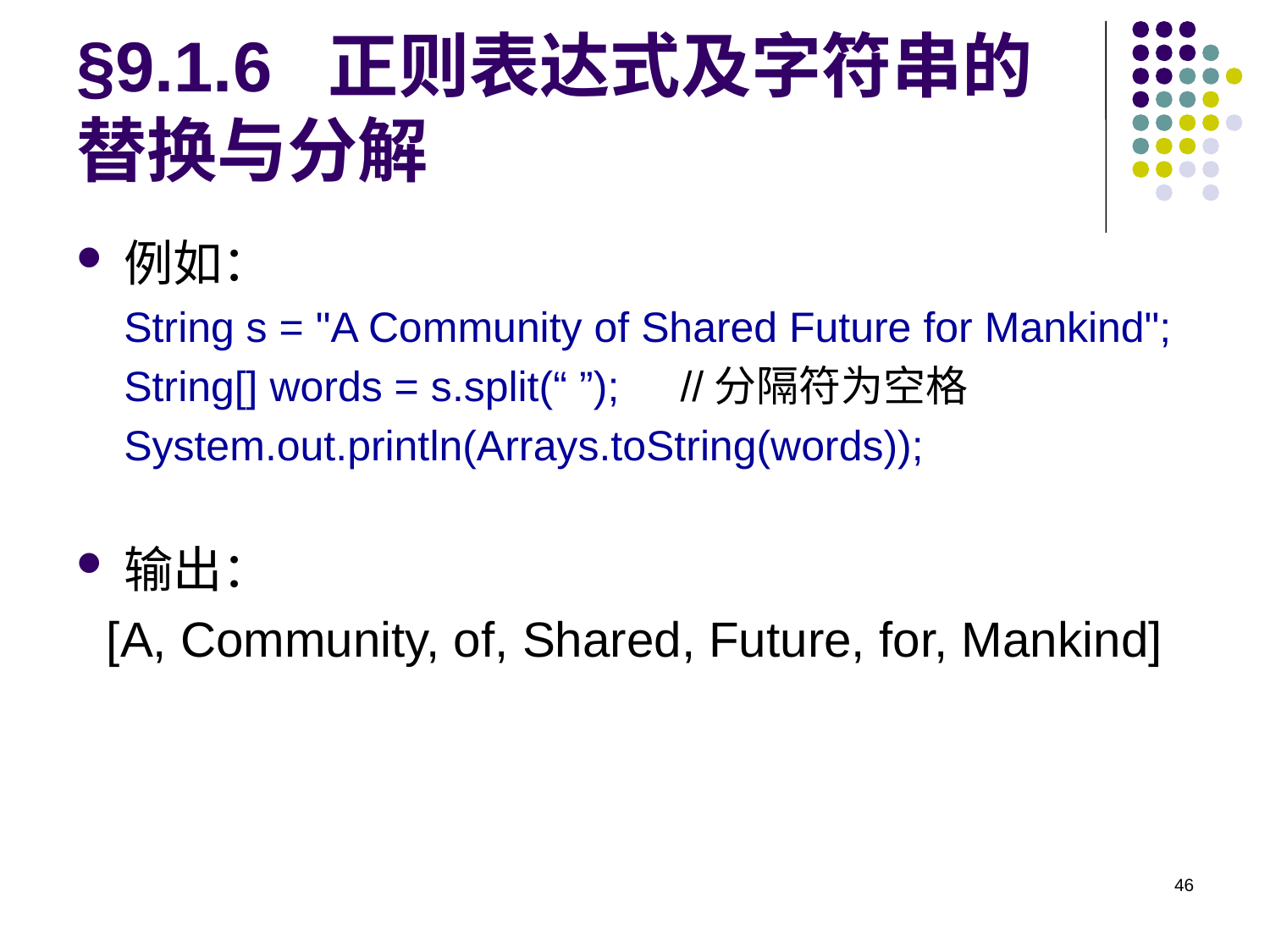

# §9.1.6  正则表达式及字符串的替换与分解
例如：
String s = "A Community of Shared Future for Mankind";
String[] words = s.split(“ ”);	//分隔符为空格
System.out.println(Arrays.toString(words));

输出：
[A, Community, of, Shared, Future, for, Mankind]
46